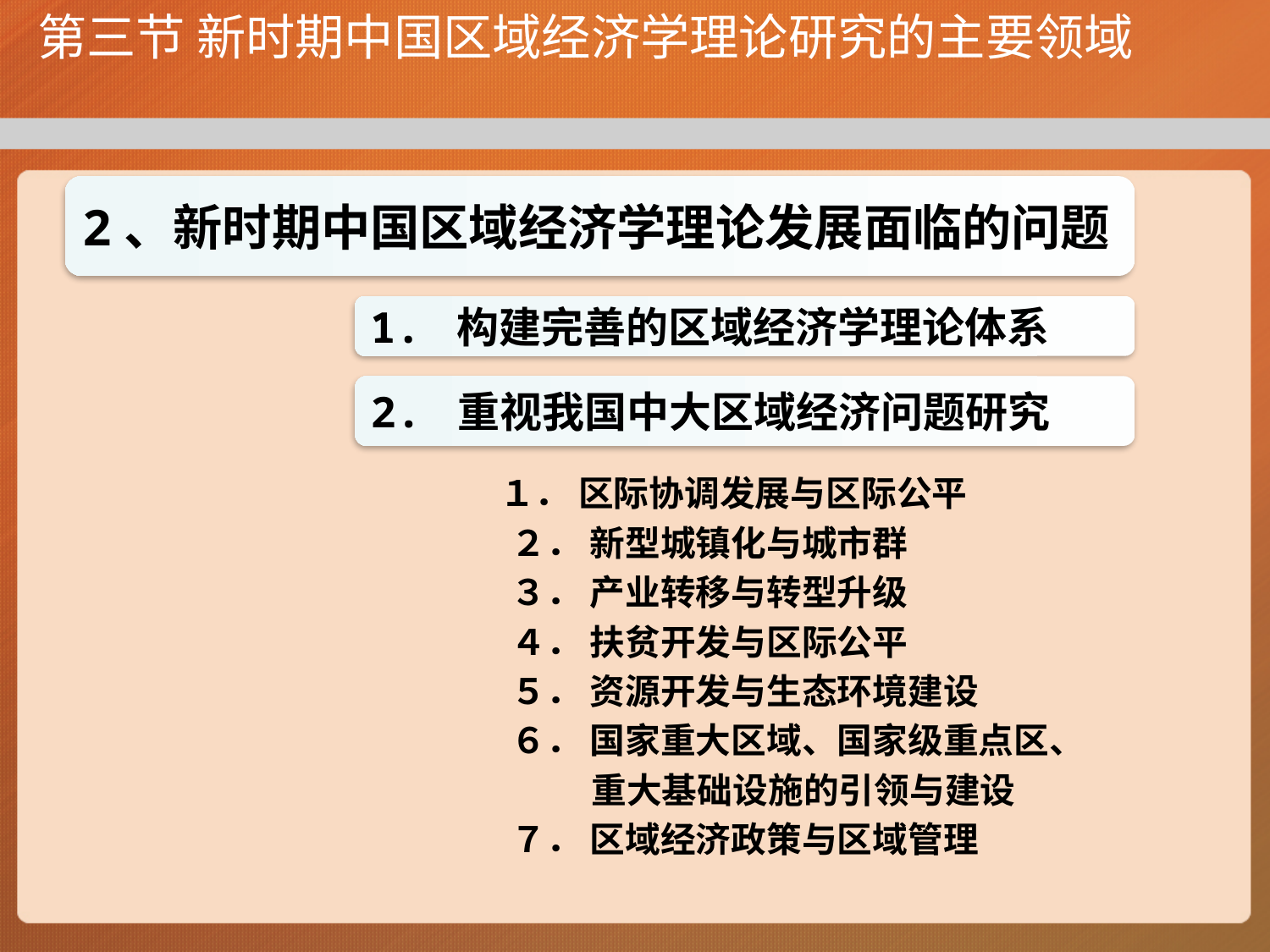

# 第三节 新时期中国区域经济学理论研究的主要领域
2、新时期中国区域经济学理论发展面临的问题

                                                     １． 区际协调发展与区际公平
                                                     ２． 新型城镇化与城市群
                                                     ３． 产业转移与转型升级
                                                     ４． 扶贫开发与区际公平
                                                     ５． 资源开发与生态环境建设
                                                     ６． 国家重大区域、国家级重点区、
                                                               重大基础设施的引领与建设
                                                     ７． 区域经济政策与区域管理
1. 构建完善的区域经济学理论体系
2. 重视我国中大区域经济问题研究